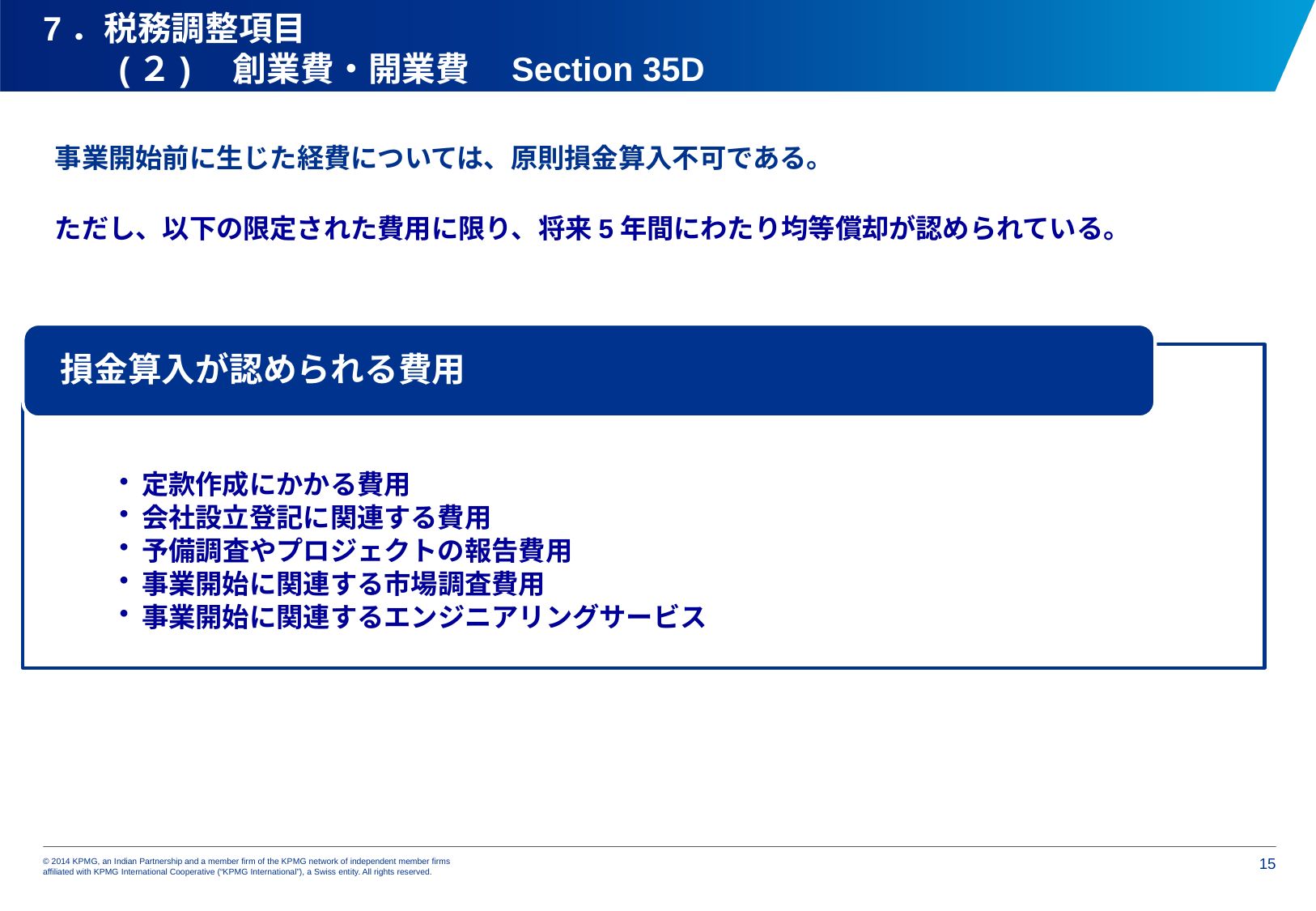

# 7．税務調整項目 　　(２)　創業費・開業費　Section 35D
事業開始前に生じた経費については、原則損金算入不可である。
ただし、以下の限定された費用に限り、将来5年間にわたり均等償却が認められている。
定款作成にかかる費用
会社設立登記に関連する費用
予備調査やプロジェクトの報告費用
事業開始に関連する市場調査費用
事業開始に関連するエンジニアリングサービス
損金算入が認められる費用
15